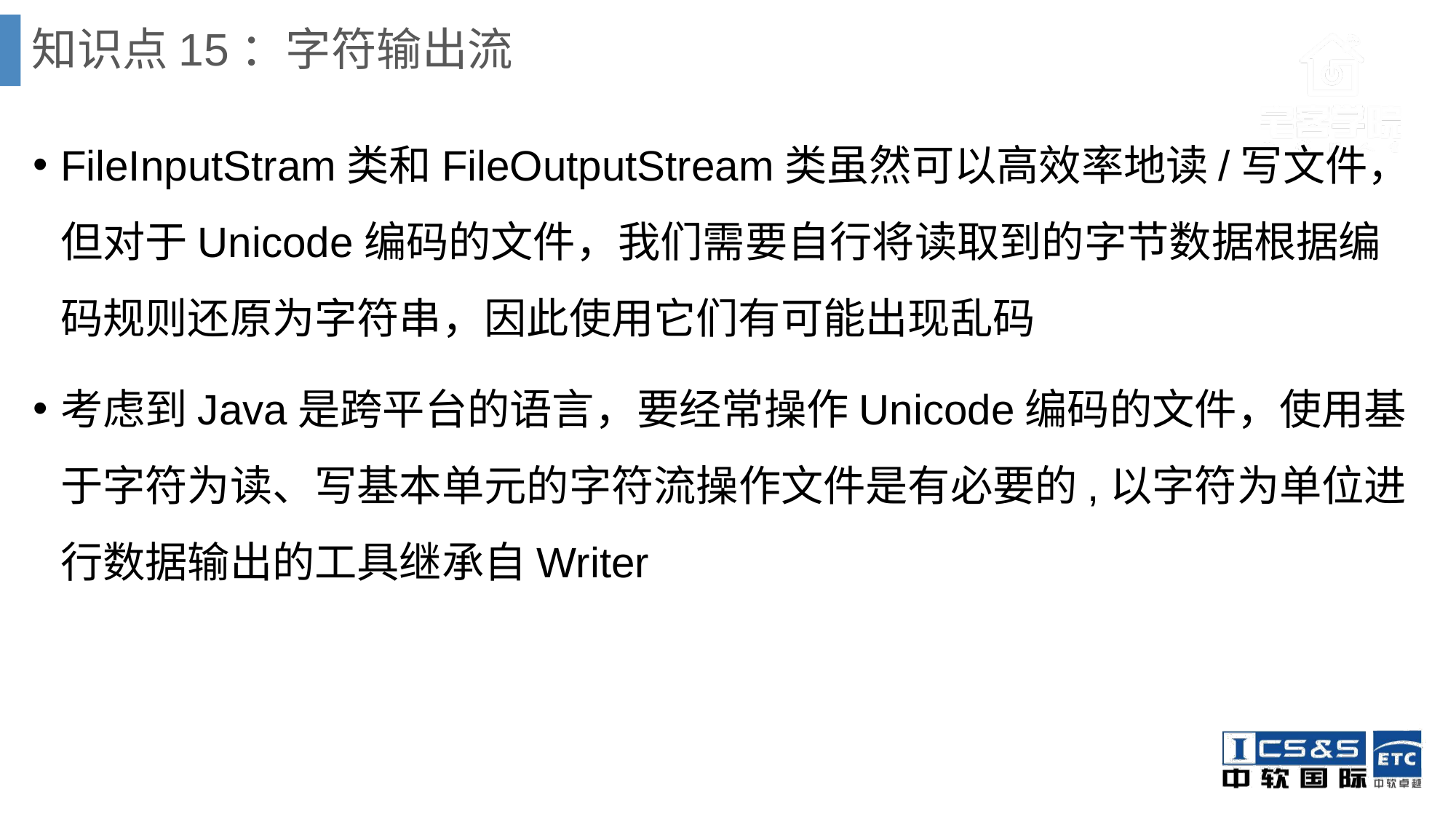

# 知识点15：字符输出流
FileInputStram类和FileOutputStream类虽然可以高效率地读/写文件，但对于Unicode编码的文件，我们需要自行将读取到的字节数据根据编码规则还原为字符串，因此使用它们有可能出现乱码
考虑到Java是跨平台的语言，要经常操作Unicode编码的文件，使用基于字符为读、写基本单元的字符流操作文件是有必要的,以字符为单位进行数据输出的工具继承自Writer